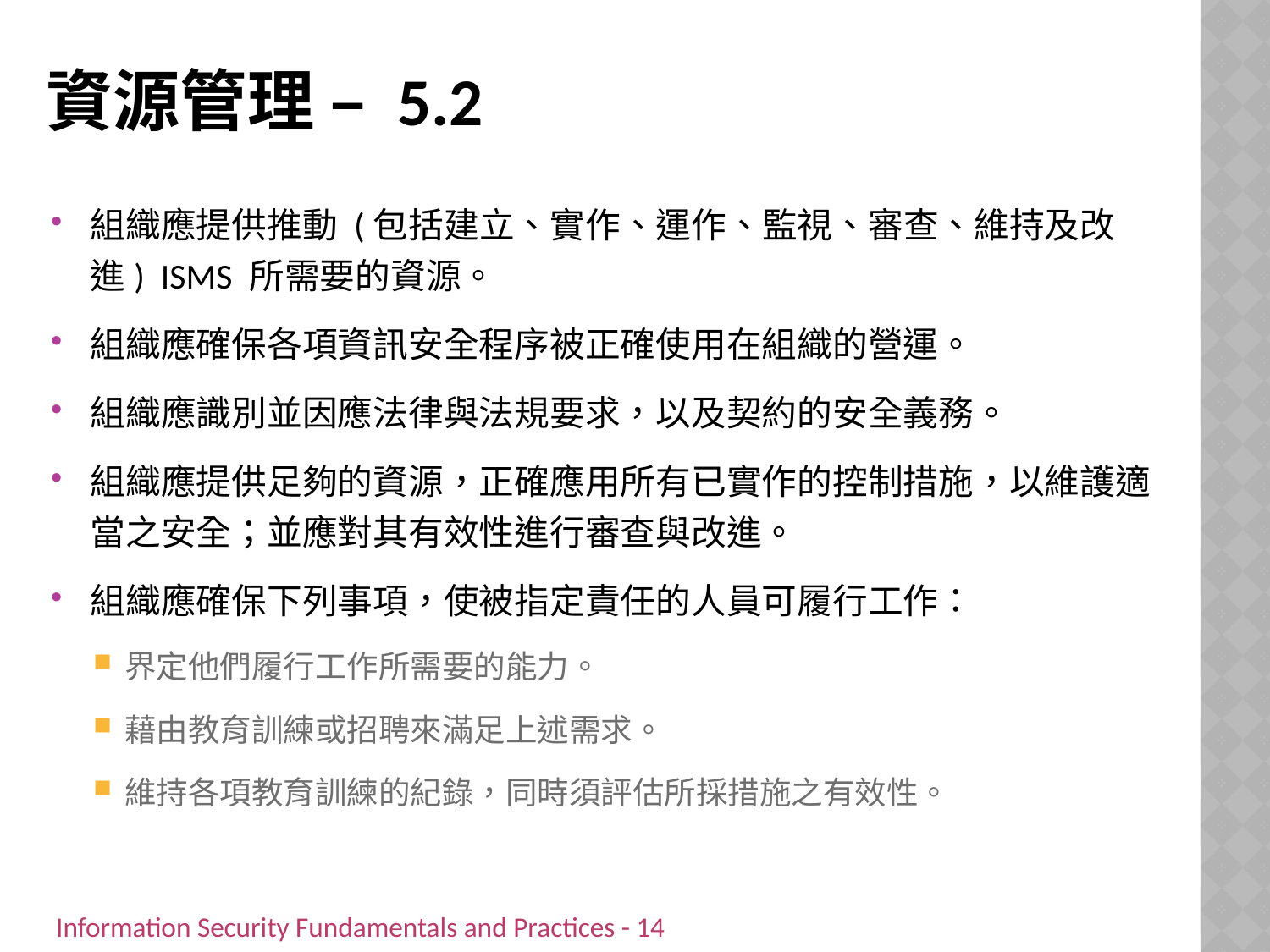

# 資源管理 – 5.2
組織應提供推動 (包括建立、實作、運作、監視、審查、維持及改進)  ISMS 所需要的資源。
組織應確保各項資訊安全程序被正確使用在組織的營運。
組織應識別並因應法律與法規要求，以及契約的安全義務。
組織應提供足夠的資源，正確應用所有已實作的控制措施，以維護適當之安全；並應對其有效性進行審查與改進。
組織應確保下列事項，使被指定責任的人員可履行工作：
界定他們履行工作所需要的能力。
藉由教育訓練或招聘來滿足上述需求。
維持各項教育訓練的紀錄，同時須評估所採措施之有效性。